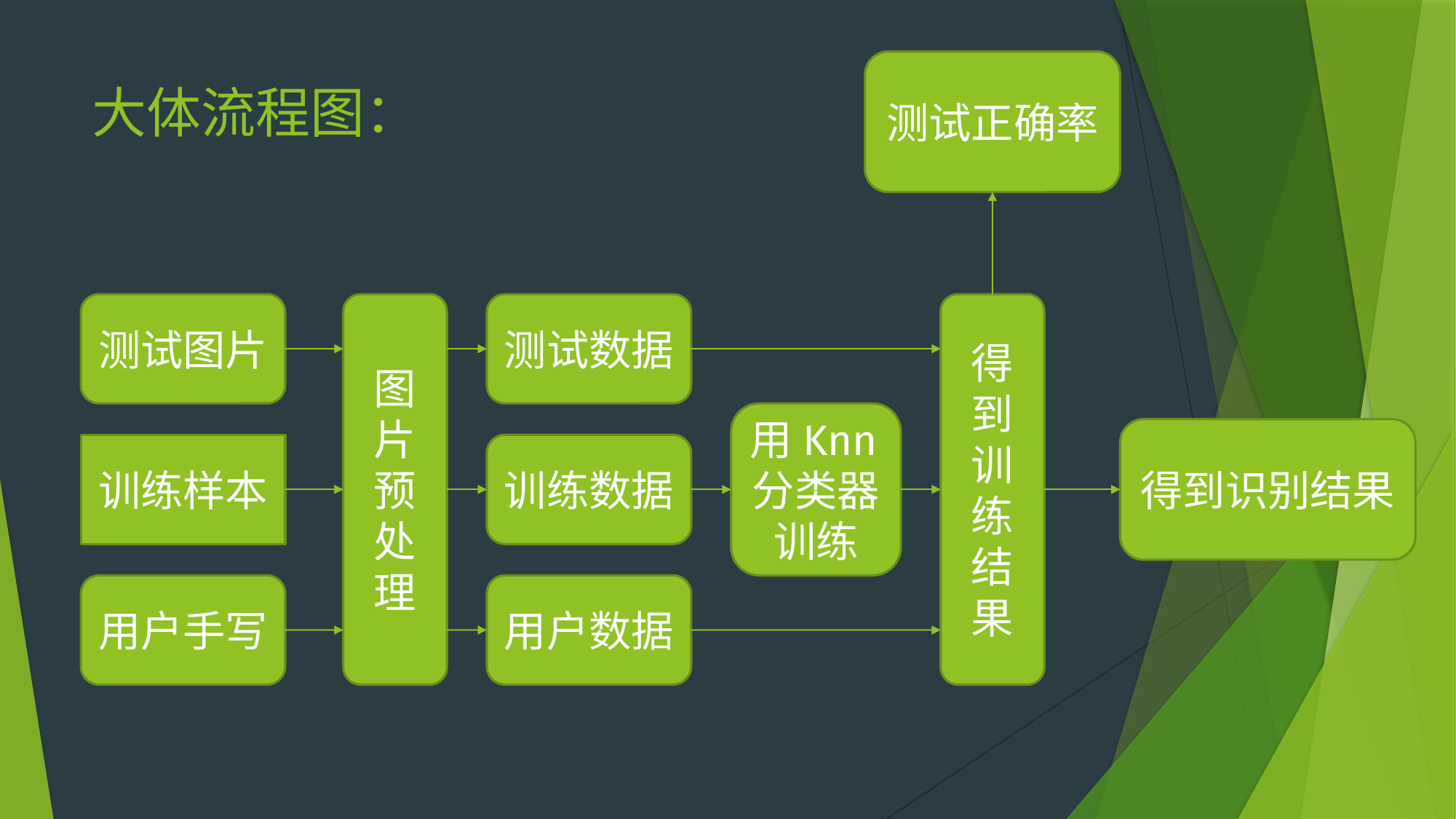

测试正确率
# 大体流程图：
测试图片
图片预处理
测试数据
得到训练结果
用Knn分类器训练
得到识别结果
训练样本
训练数据
用户手写
用户数据